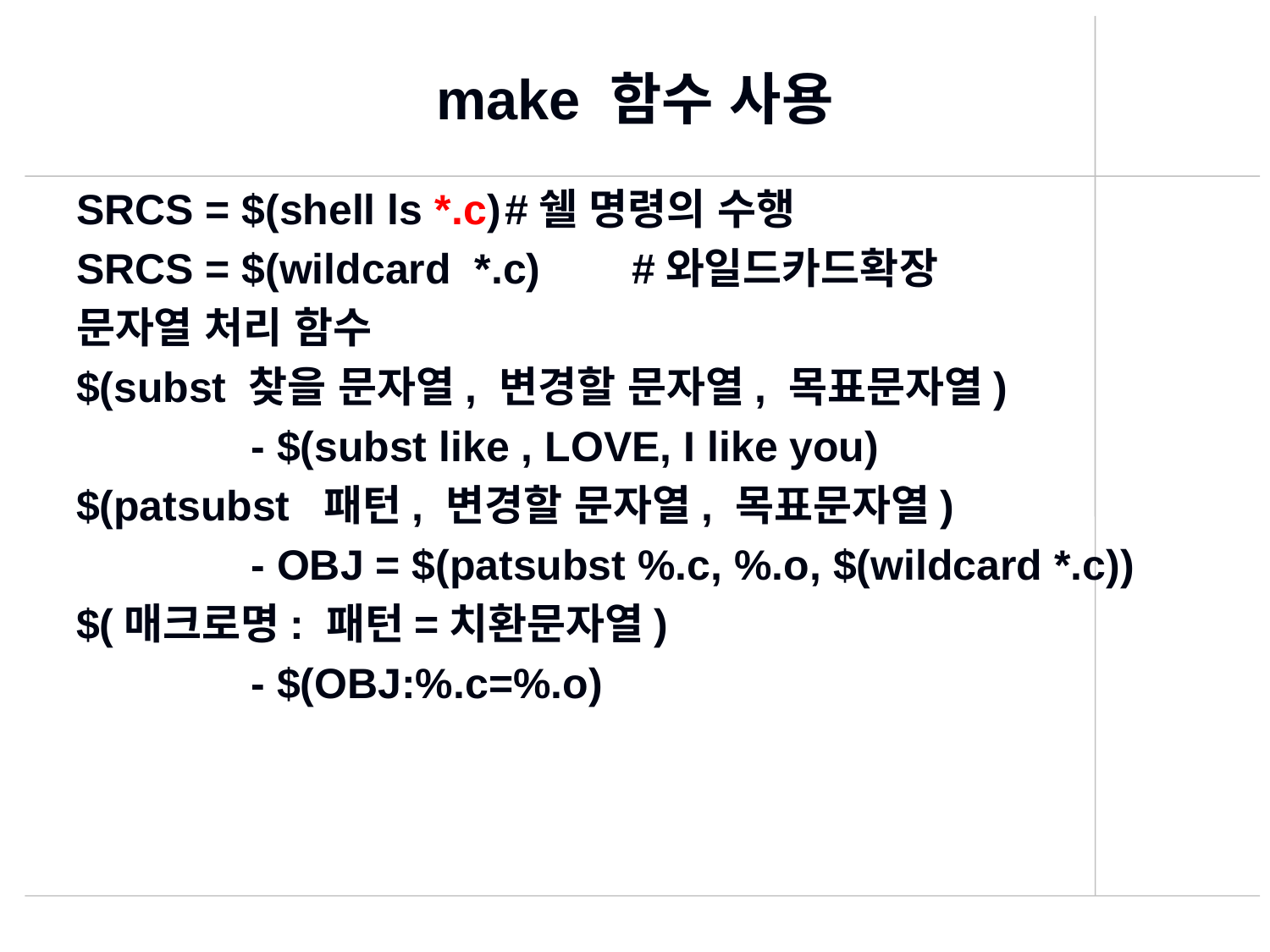

# make 함수 사용
SRCS = $(shell ls *.c)	#쉘 명령의 수행
SRCS = $(wildcard  *.c) 	#와일드카드확장
문자열 처리 함수
$(subst 찾을 문자열, 변경할 문자열, 목표문자열)
		- $(subst like , LOVE, I like you)
$(patsubst  패턴, 변경할 문자열, 목표문자열)
		- OBJ = $(patsubst %.c, %.o, $(wildcard *.c))
$(매크로명: 패턴=치환문자열)
		- $(OBJ:%.c=%.o)

449